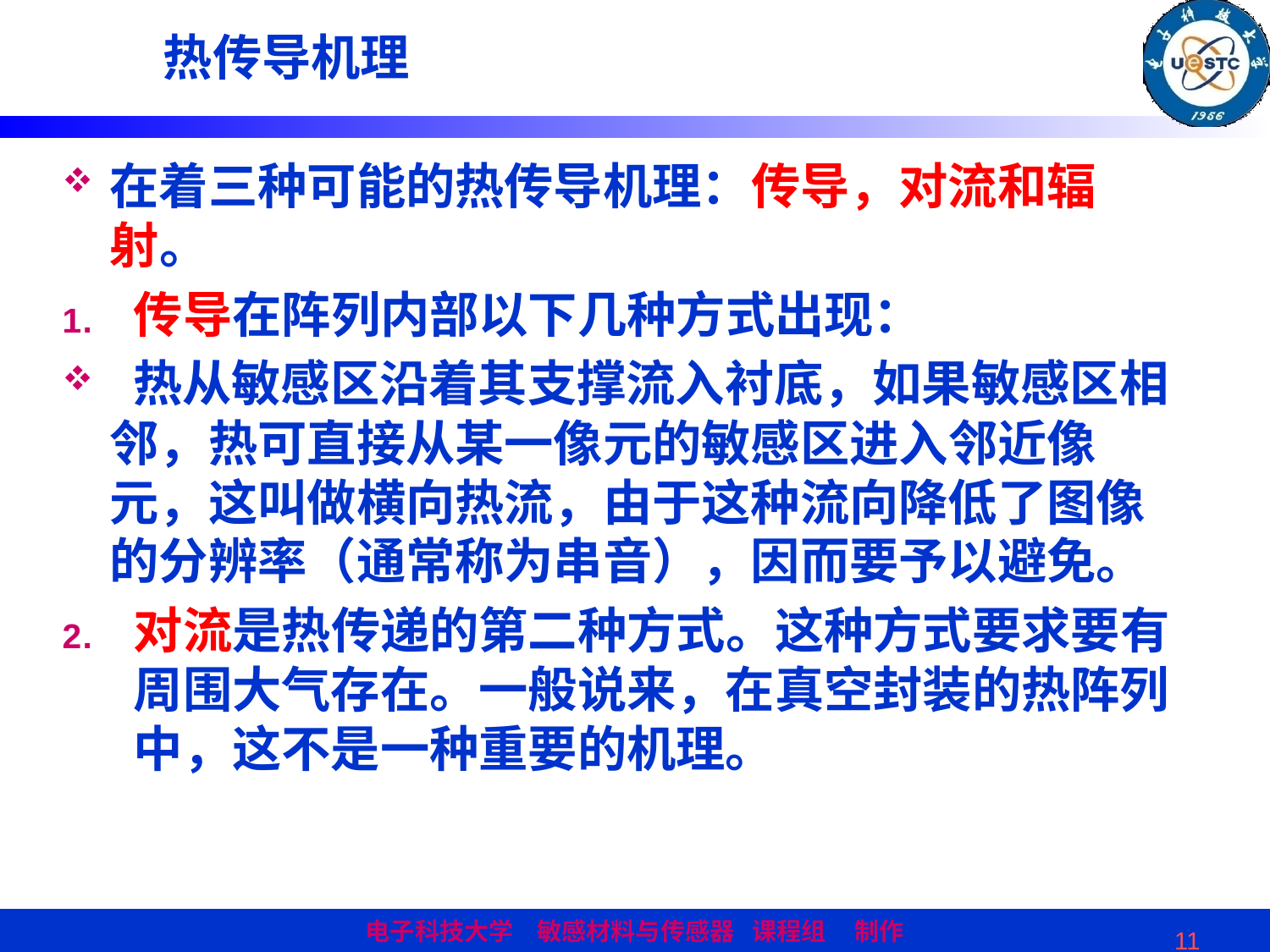

热传导机理
在着三种可能的热传导机理：传导，对流和辐射。
传导在阵列内部以下几种方式出现：
 热从敏感区沿着其支撑流入衬底，如果敏感区相邻，热可直接从某一像元的敏感区进入邻近像元，这叫做横向热流，由于这种流向降低了图像的分辨率（通常称为串音），因而要予以避免。
对流是热传递的第二种方式。这种方式要求要有周围大气存在。一般说来，在真空封装的热阵列中，这不是一种重要的机理。

11